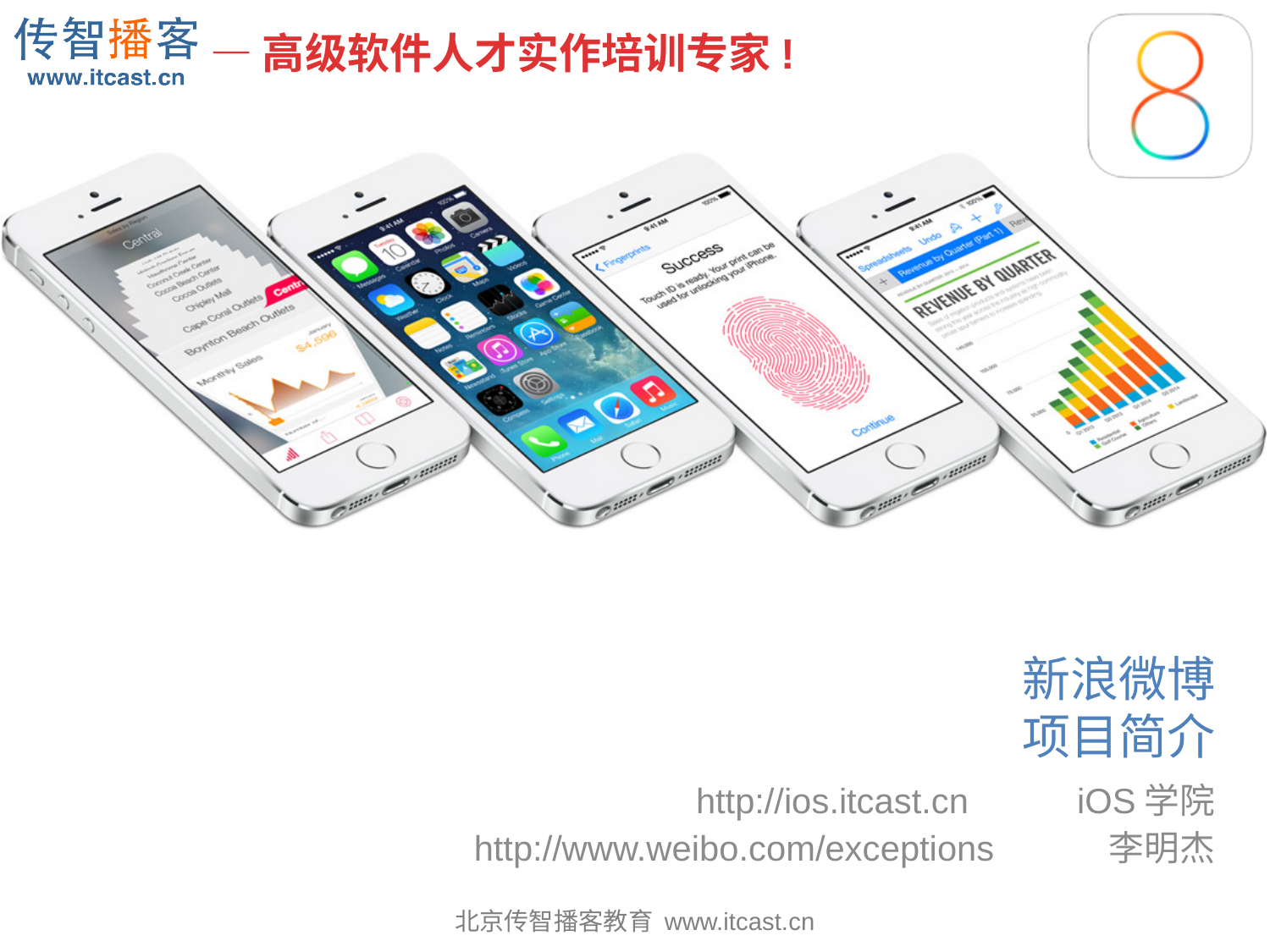

# 新浪微博 项目简介
http://ios.itcast.cn	iOS学院
http://www.weibo.com/exceptions	李明杰